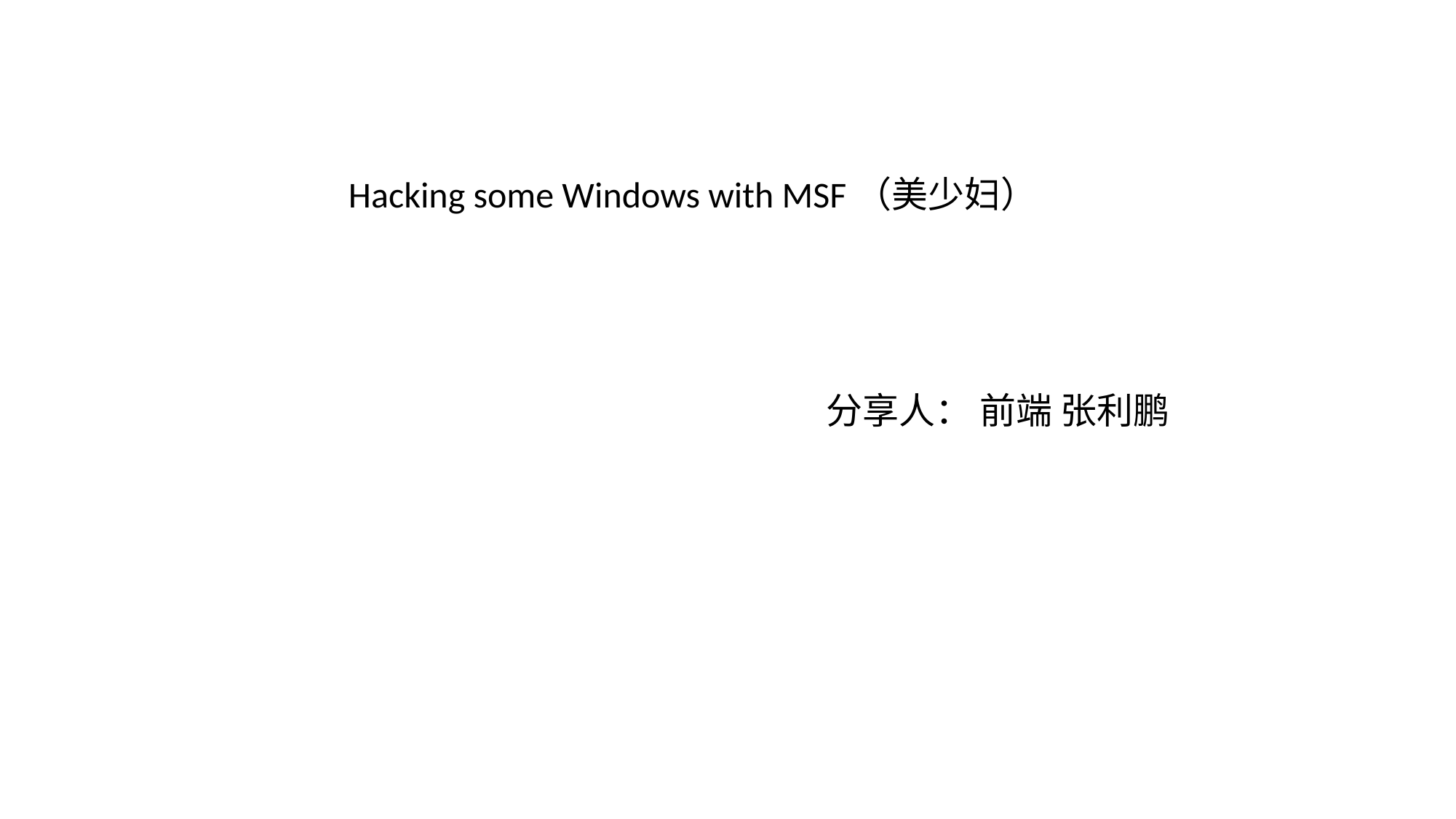

Hacking some Windows with MSF（美少妇）
分享人： 前端 张利鹏